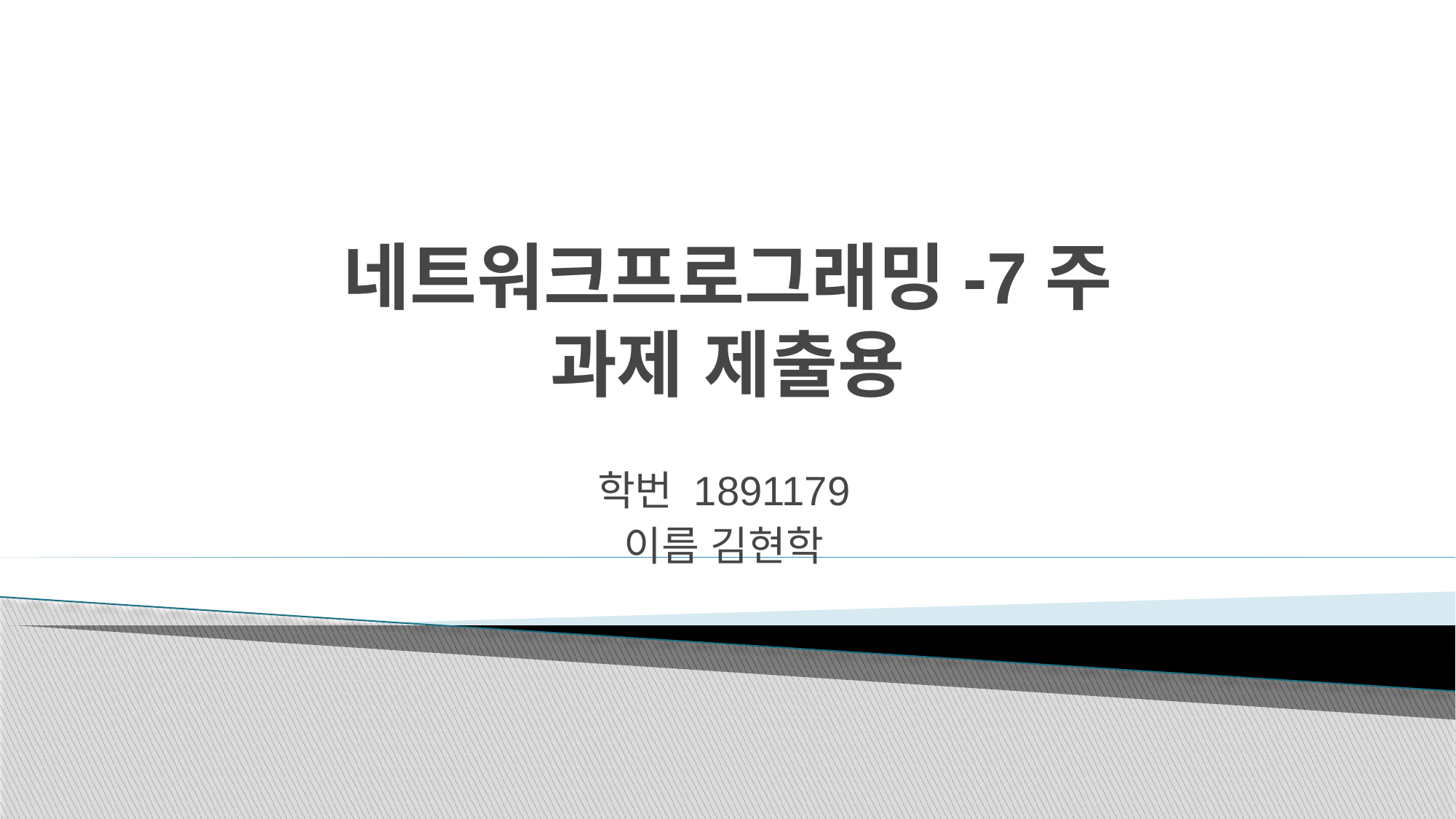

# 네트워크프로그래밍-7주 과제 제출용
학번 1891179
이름 김현학